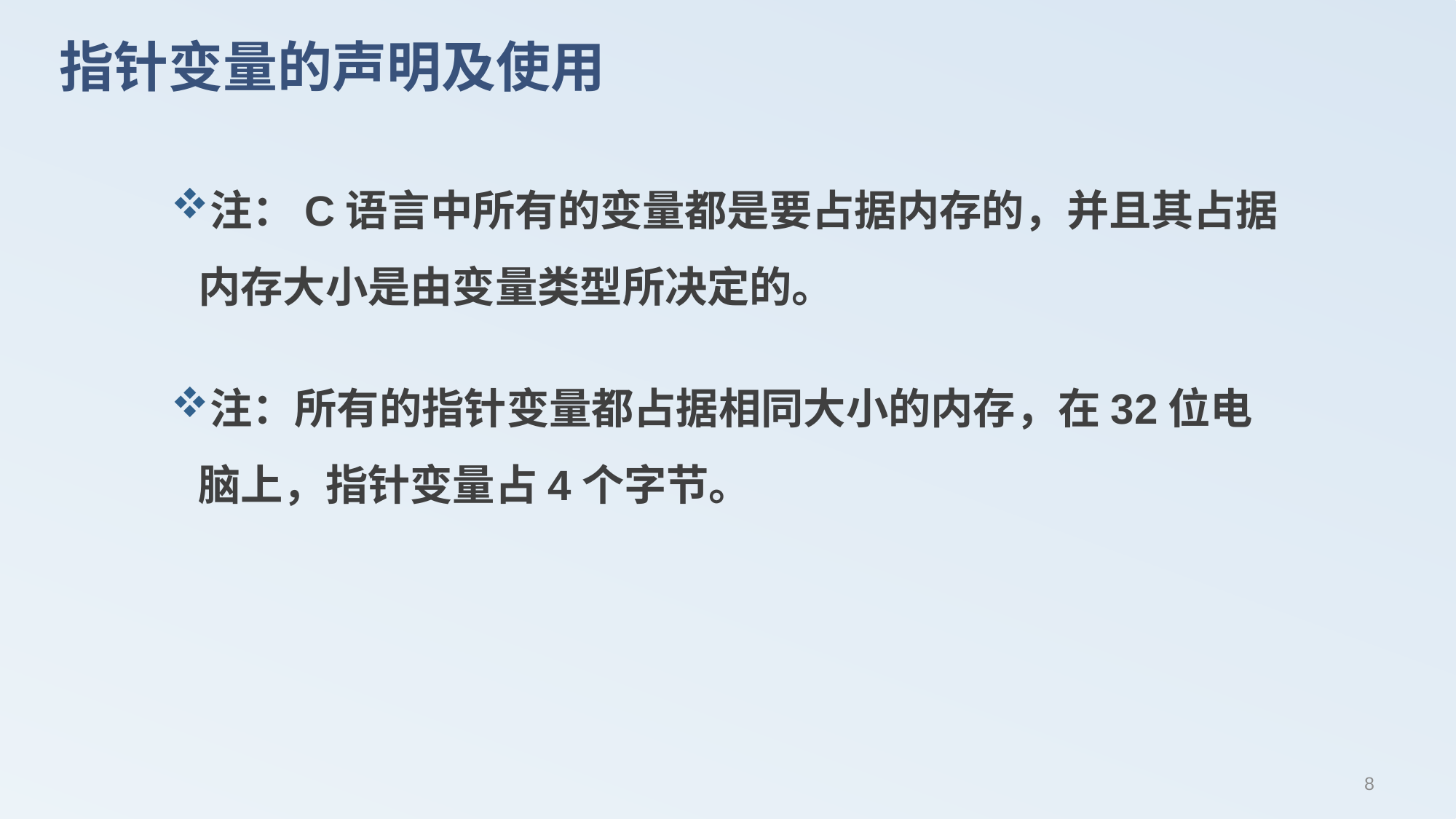

# 指针变量的声明及使用
注：C语言中所有的变量都是要占据内存的，并且其占据内存大小是由变量类型所决定的。
注：所有的指针变量都占据相同大小的内存，在32位电脑上，指针变量占4个字节。